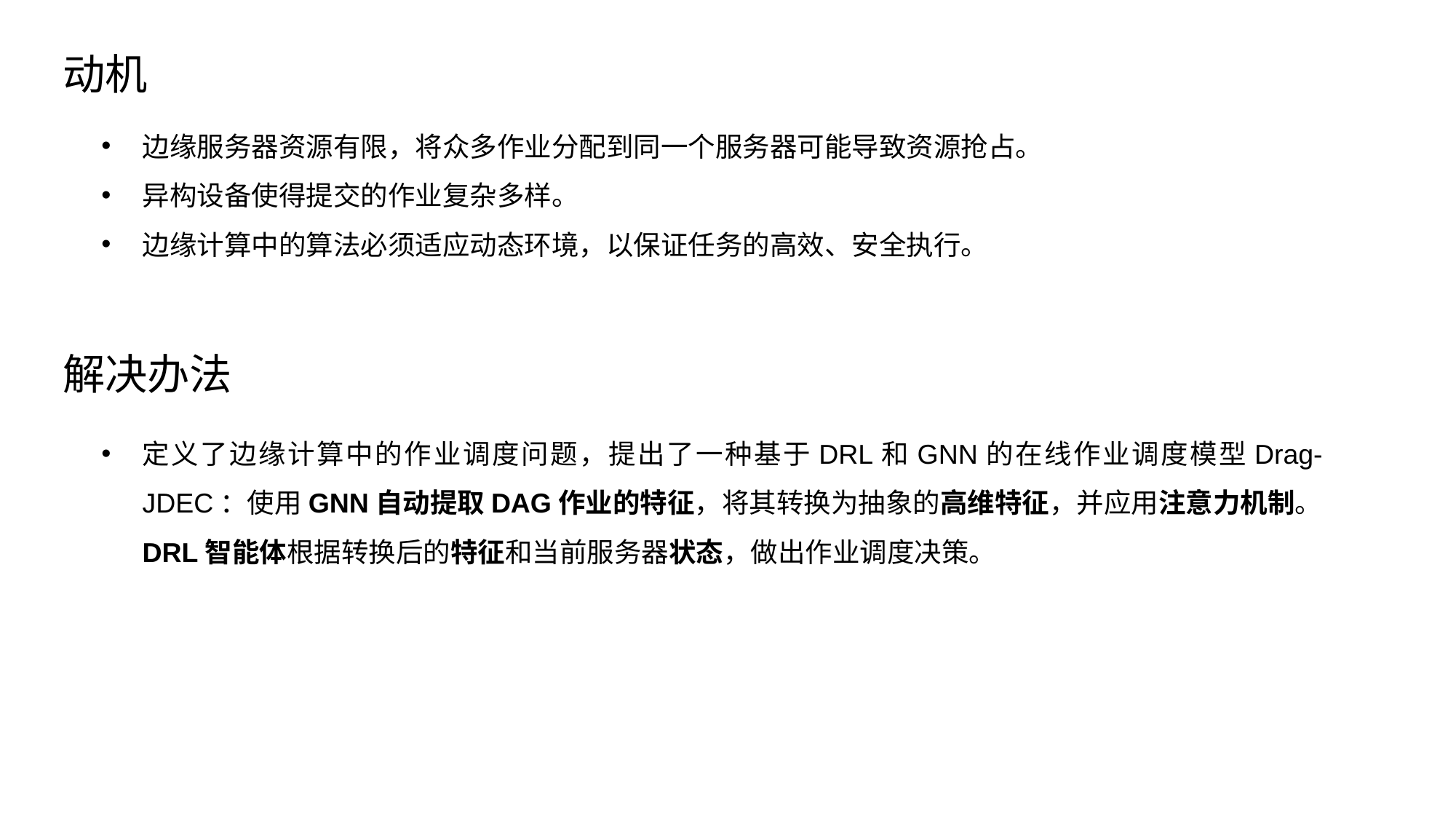

动机
边缘服务器资源有限，将众多作业分配到同一个服务器可能导致资源抢占。
异构设备使得提交的作业复杂多样。
边缘计算中的算法必须适应动态环境，以保证任务的高效、安全执行。
解决办法
定义了边缘计算中的作业调度问题，提出了一种基于DRL和GNN的在线作业调度模型Drag-JDEC：使用GNN自动提取DAG作业的特征，将其转换为抽象的高维特征，并应用注意力机制。DRL智能体根据转换后的特征和当前服务器状态，做出作业调度决策。